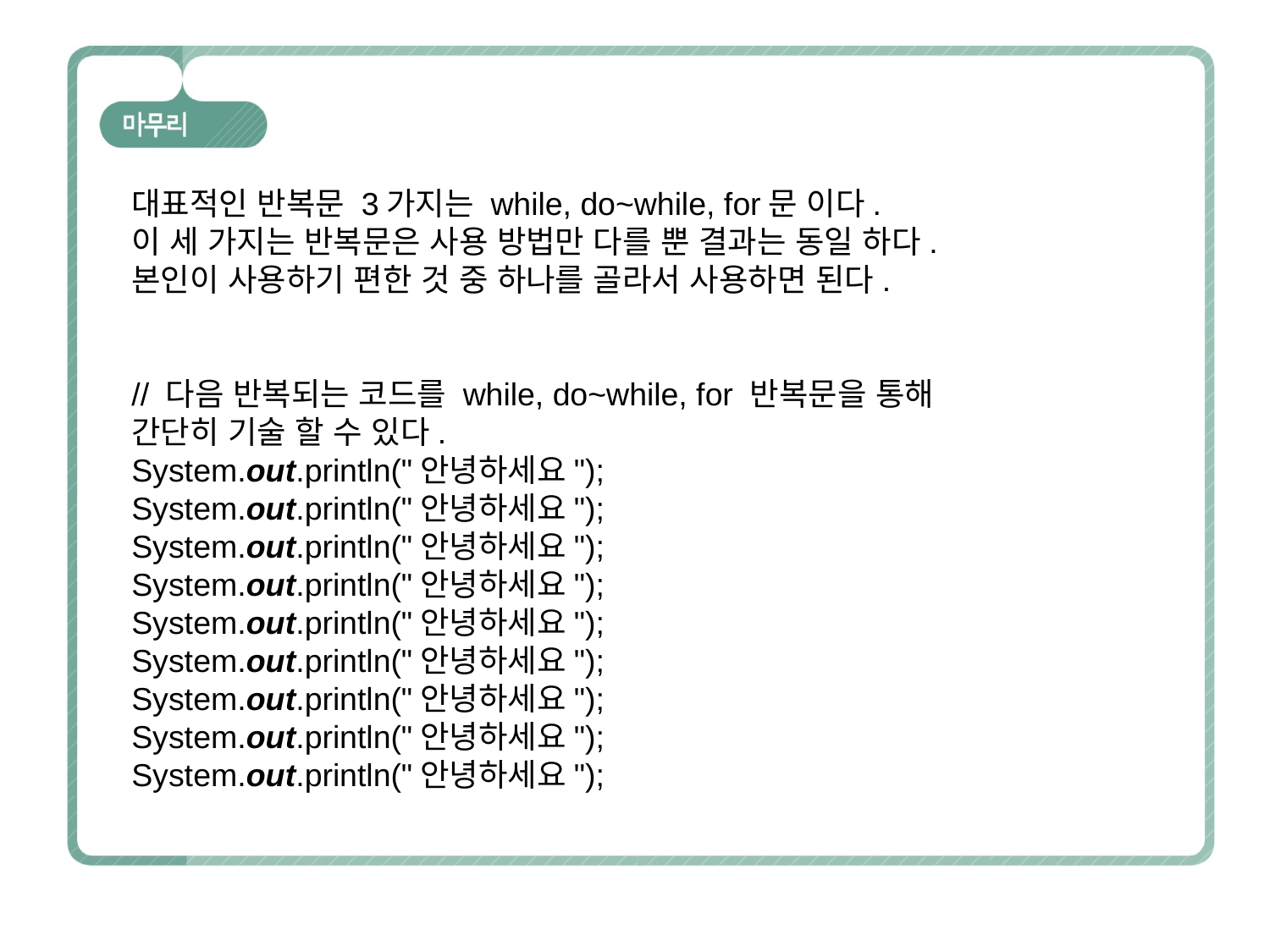

대표적인 반복문 3가지는 while, do~while, for문 이다.
이 세 가지는 반복문은 사용 방법만 다를 뿐 결과는 동일 하다. 본인이 사용하기 편한 것 중 하나를 골라서 사용하면 된다.

// 다음 반복되는 코드를 while, do~while, for 반복문을 통해 간단히 기술 할 수 있다.
System.out.println("안녕하세요");
System.out.println("안녕하세요");
System.out.println("안녕하세요");
System.out.println("안녕하세요");
System.out.println("안녕하세요");
System.out.println("안녕하세요");
System.out.println("안녕하세요");
System.out.println("안녕하세요");
System.out.println("안녕하세요");